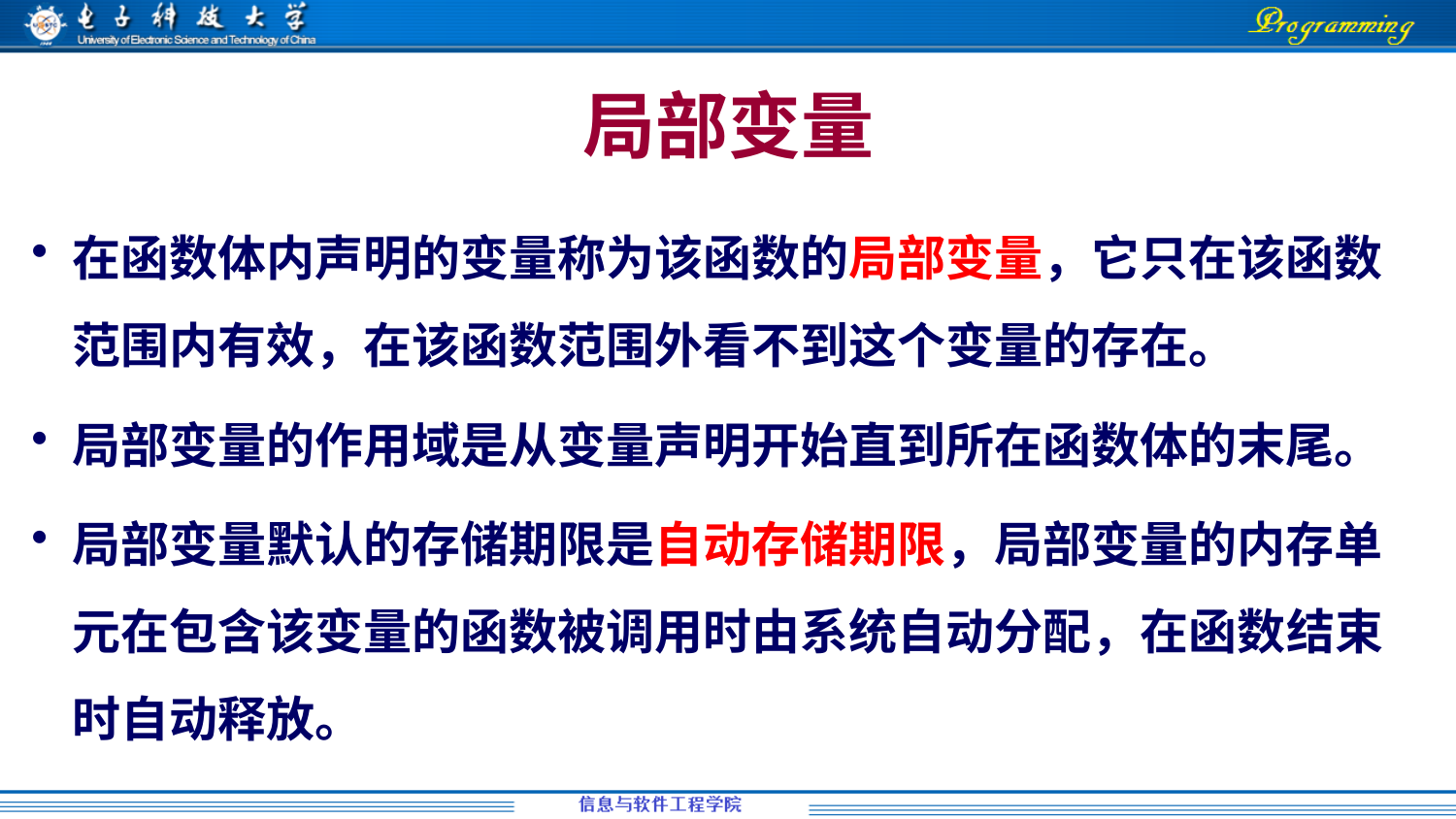

局部变量
在函数体内声明的变量称为该函数的局部变量，它只在该函数范围内有效，在该函数范围外看不到这个变量的存在。
局部变量的作用域是从变量声明开始直到所在函数体的末尾。
局部变量默认的存储期限是自动存储期限，局部变量的内存单元在包含该变量的函数被调用时由系统自动分配，在函数结束时自动释放。